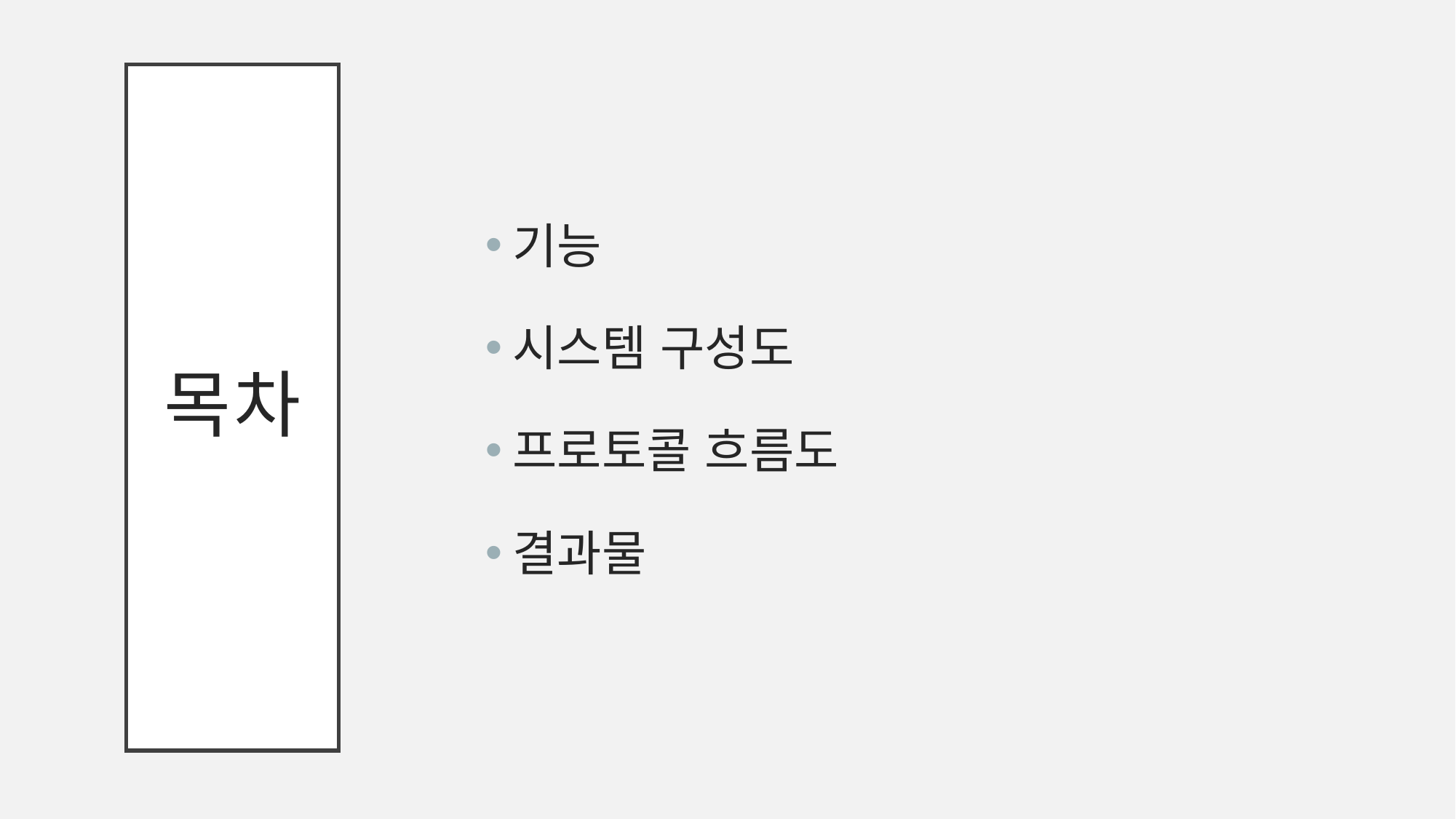

# 목차
기능
시스템 구성도
프로토콜 흐름도
결과물